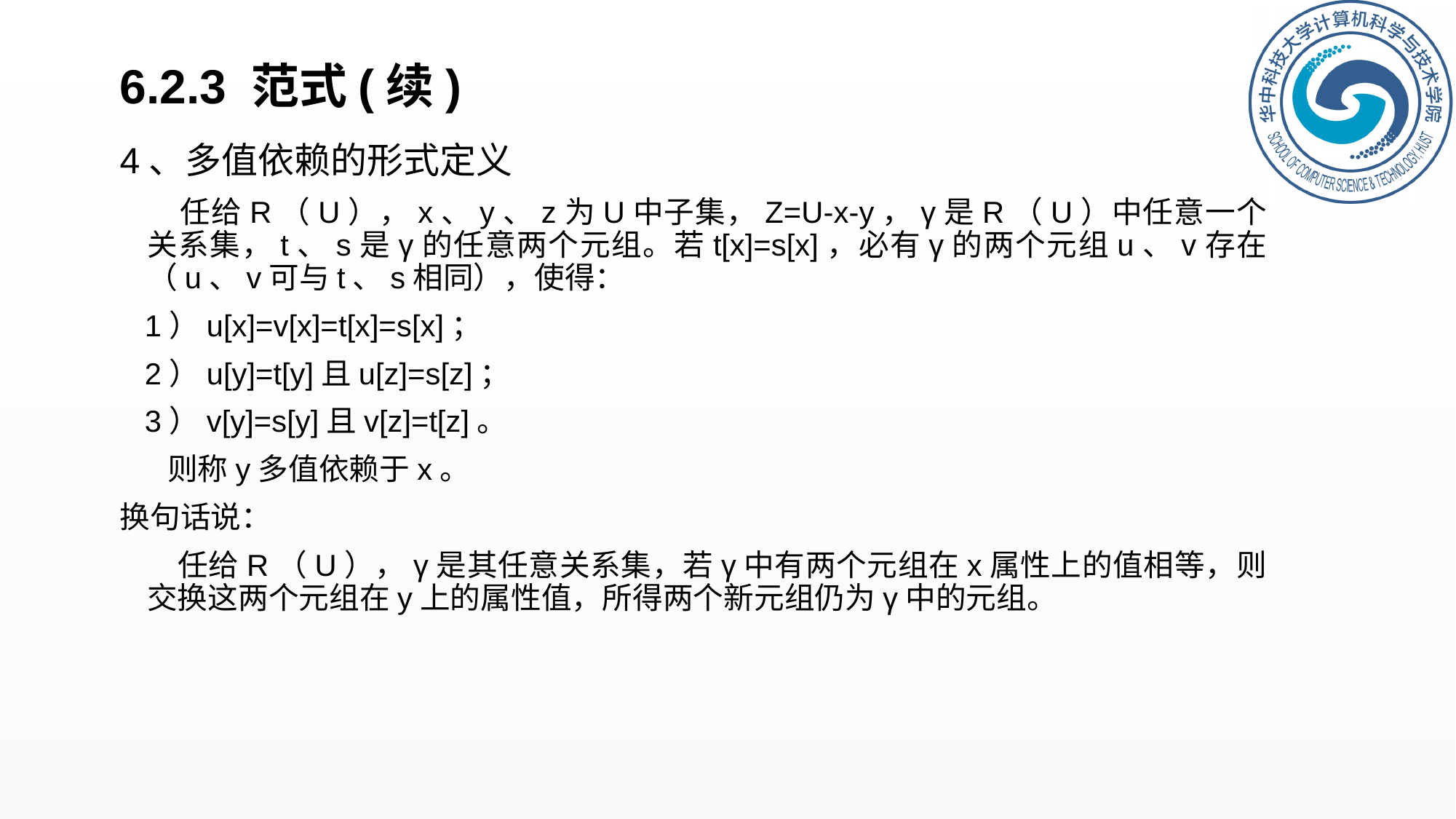

# 6.2.3 范式(续)
4、多值依赖的形式定义
       任给R（U），x、y、z为U中子集，Z=U-x-y，γ是R（U）中任意一个关系集，t、s是γ的任意两个元组。若t[x]=s[x]，必有γ的两个元组u、v存在（u、v可与t、s相同），使得：
   1）u[x]=v[x]=t[x]=s[x]；
   2）u[y]=t[y]且u[z]=s[z]；
   3）v[y]=s[y]且v[z]=t[z]。
      则称y多值依赖于x。
换句话说：
       任给R（U），γ是其任意关系集，若γ中有两个元组在x属性上的值相等，则交换这两个元组在y上的属性值，所得两个新元组仍为γ中的元组。